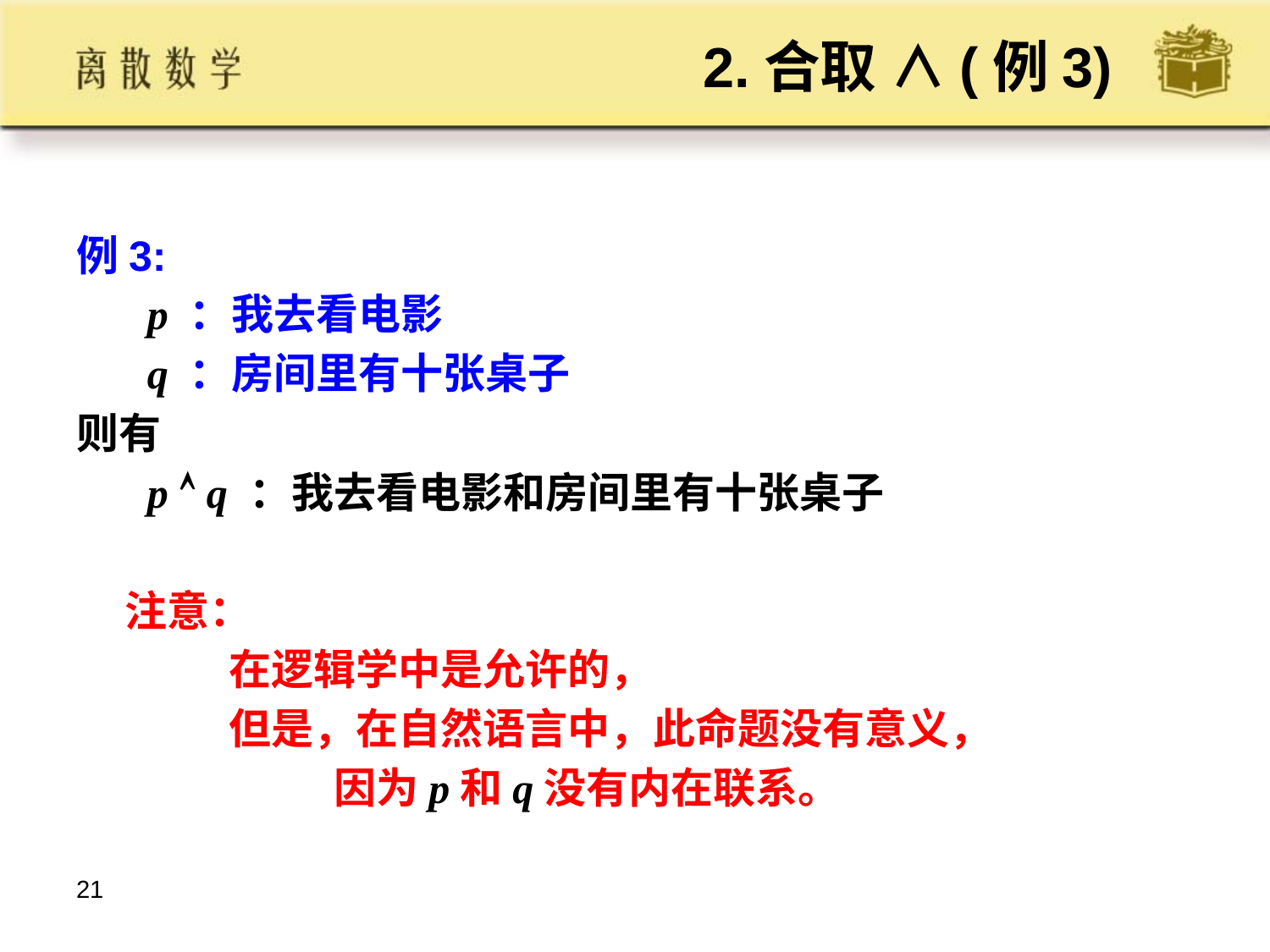

# 2.合取 ∧(例3)
例3:
      p ：我去看电影
      q ：房间里有十张桌子
则有
      p ∧ q ：我去看电影和房间里有十张桌子

    注意：
               在逻辑学中是允许的，
               但是，在自然语言中，此命题没有意义，
                          因为p和q没有内在联系。
21